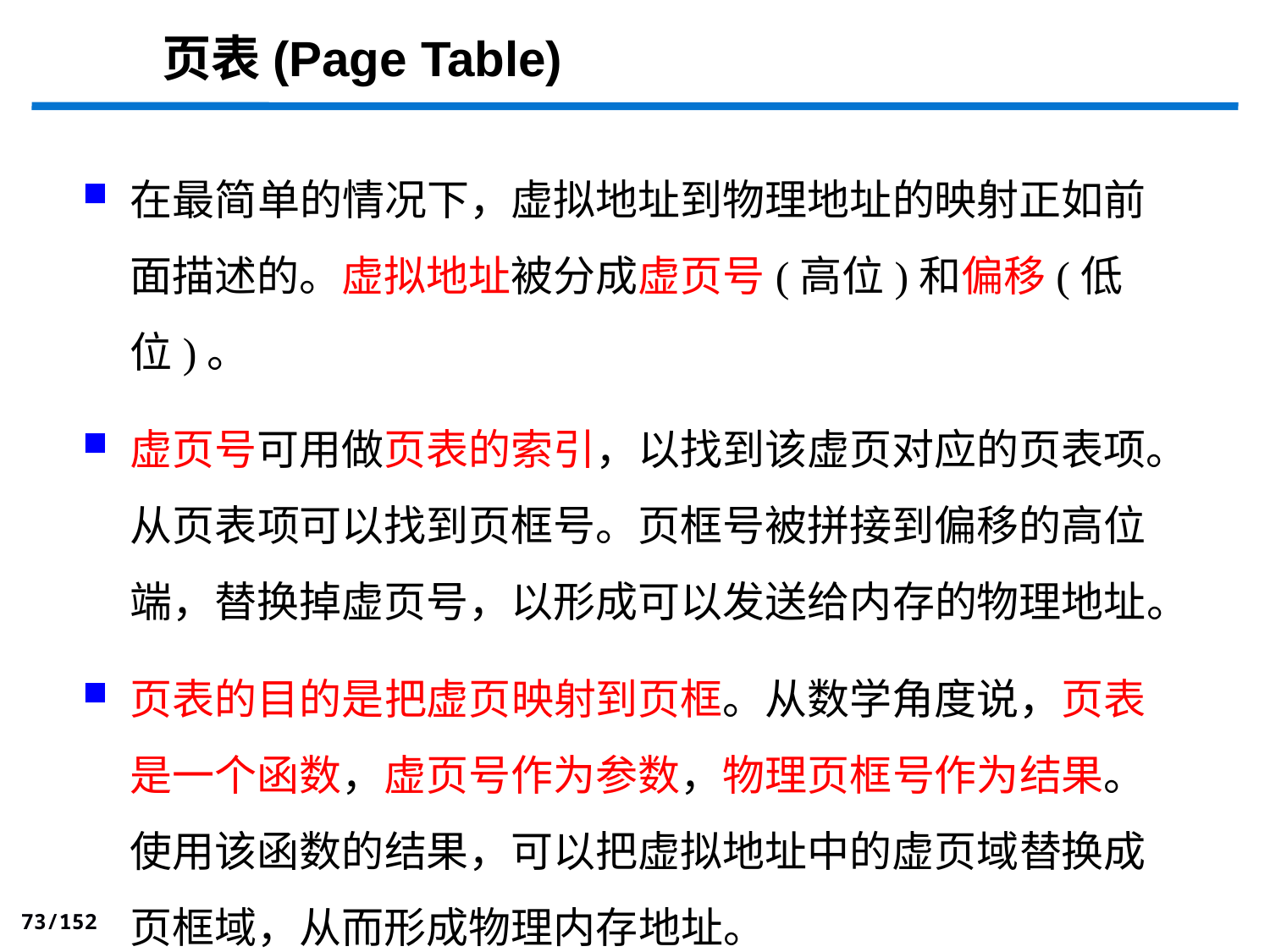

# 页表(Page Table)
在最简单的情况下，虚拟地址到物理地址的映射正如前面描述的。虚拟地址被分成虚页号(高位)和偏移(低位)。
虚页号可用做页表的索引，以找到该虚页对应的页表项。从页表项可以找到页框号。页框号被拼接到偏移的高位端，替换掉虚页号，以形成可以发送给内存的物理地址。
页表的目的是把虚页映射到页框。从数学角度说，页表是一个函数，虚页号作为参数，物理页框号作为结果。使用该函数的结果，可以把虚拟地址中的虚页域替换成页框域，从而形成物理内存地址。